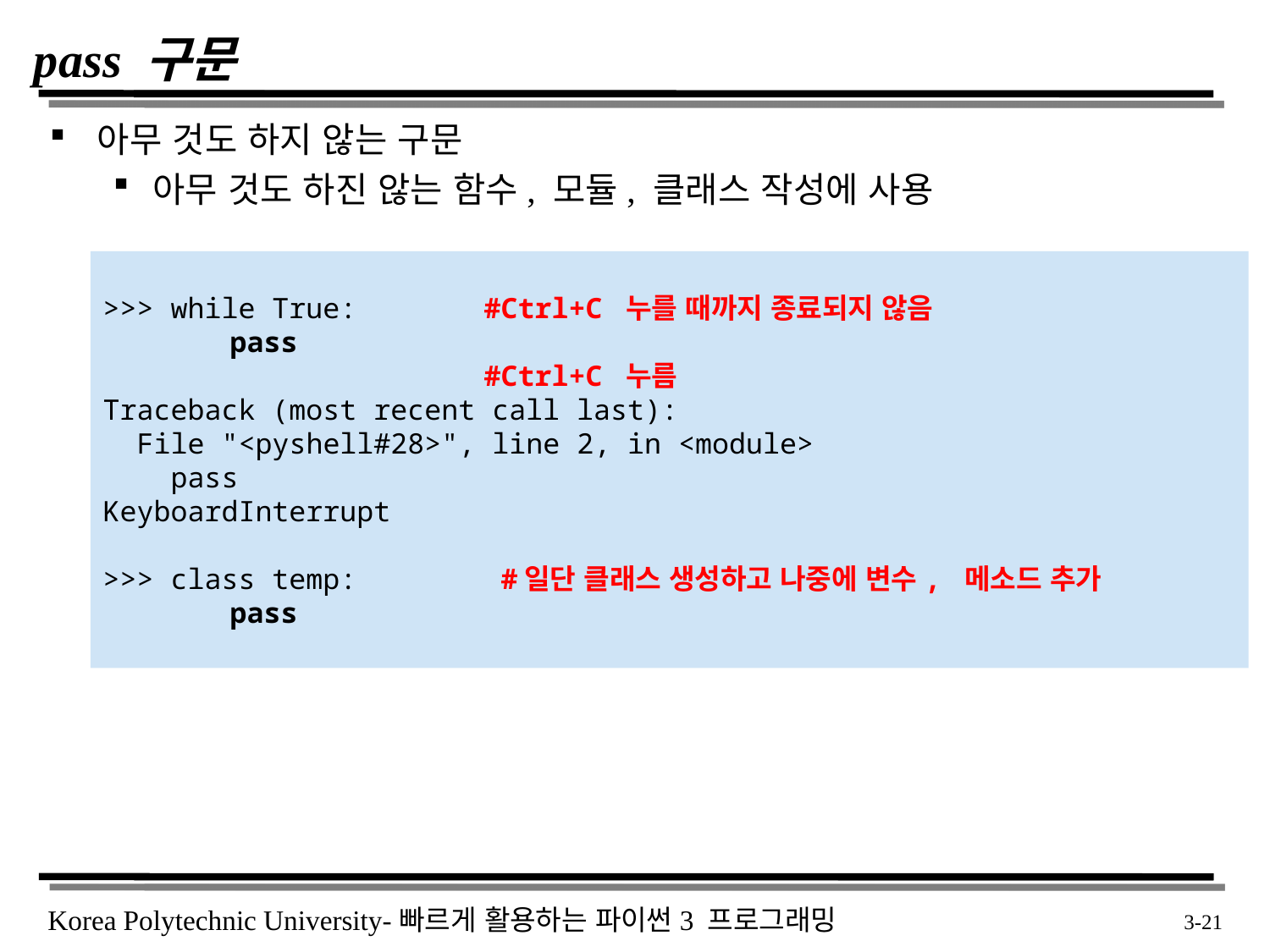

# pass 구문
아무 것도 하지 않는 구문
아무 것도 하진 않는 함수, 모듈, 클래스 작성에 사용
>>> while True: 	#Ctrl+C 누를 때까지 종료되지 않음
	pass
			#Ctrl+C 누름
Traceback (most recent call last):
  File "<pyshell#28>", line 2, in <module>
    pass
KeyboardInterrupt

>>> class temp:	 #일단 클래스 생성하고 나중에 변수, 메소드 추가
	pass
 3-21